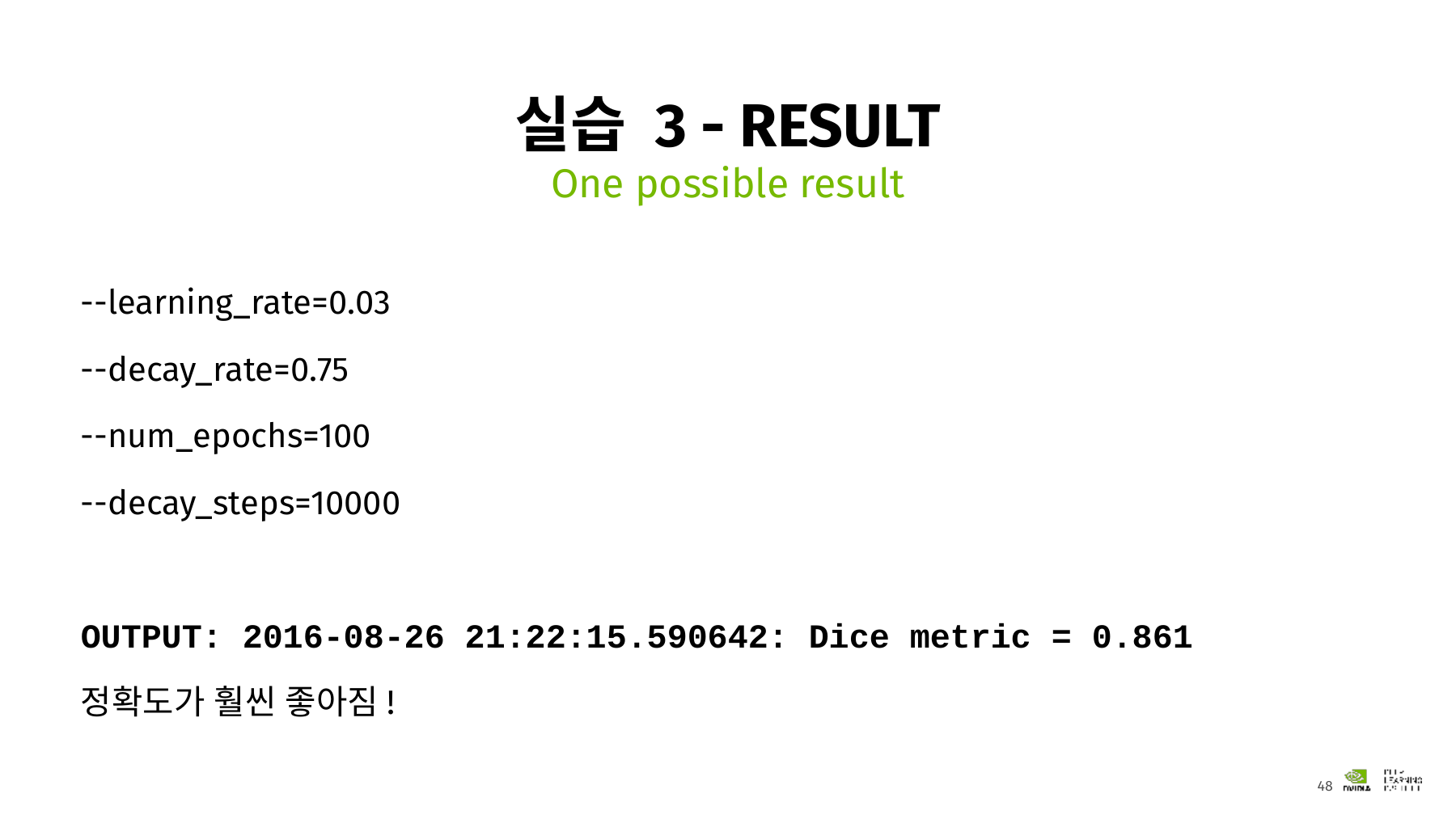

# 실습 3 - RESULT
One possible result
--learning_rate=0.03
--decay_rate=0.75
--num_epochs=100
--decay_steps=10000

OUTPUT: 2016-08-26 21:22:15.590642: Dice metric = 0.861
정확도가 훨씬 좋아짐!